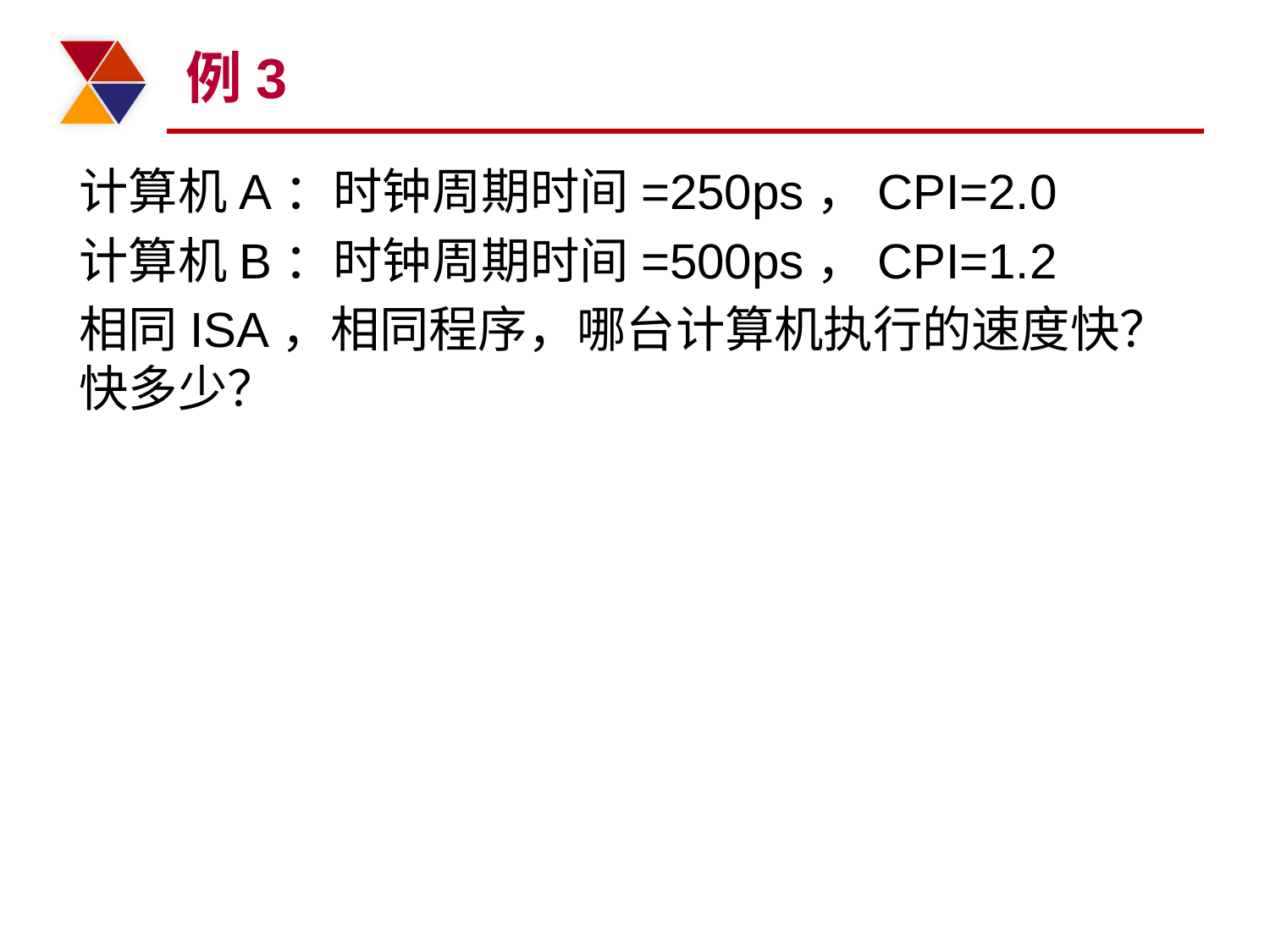

# 例3
计算机A：时钟周期时间=250ps，CPI=2.0
计算机B：时钟周期时间=500ps，CPI=1.2
相同ISA，相同程序，哪台计算机执行的速度快？快多少？